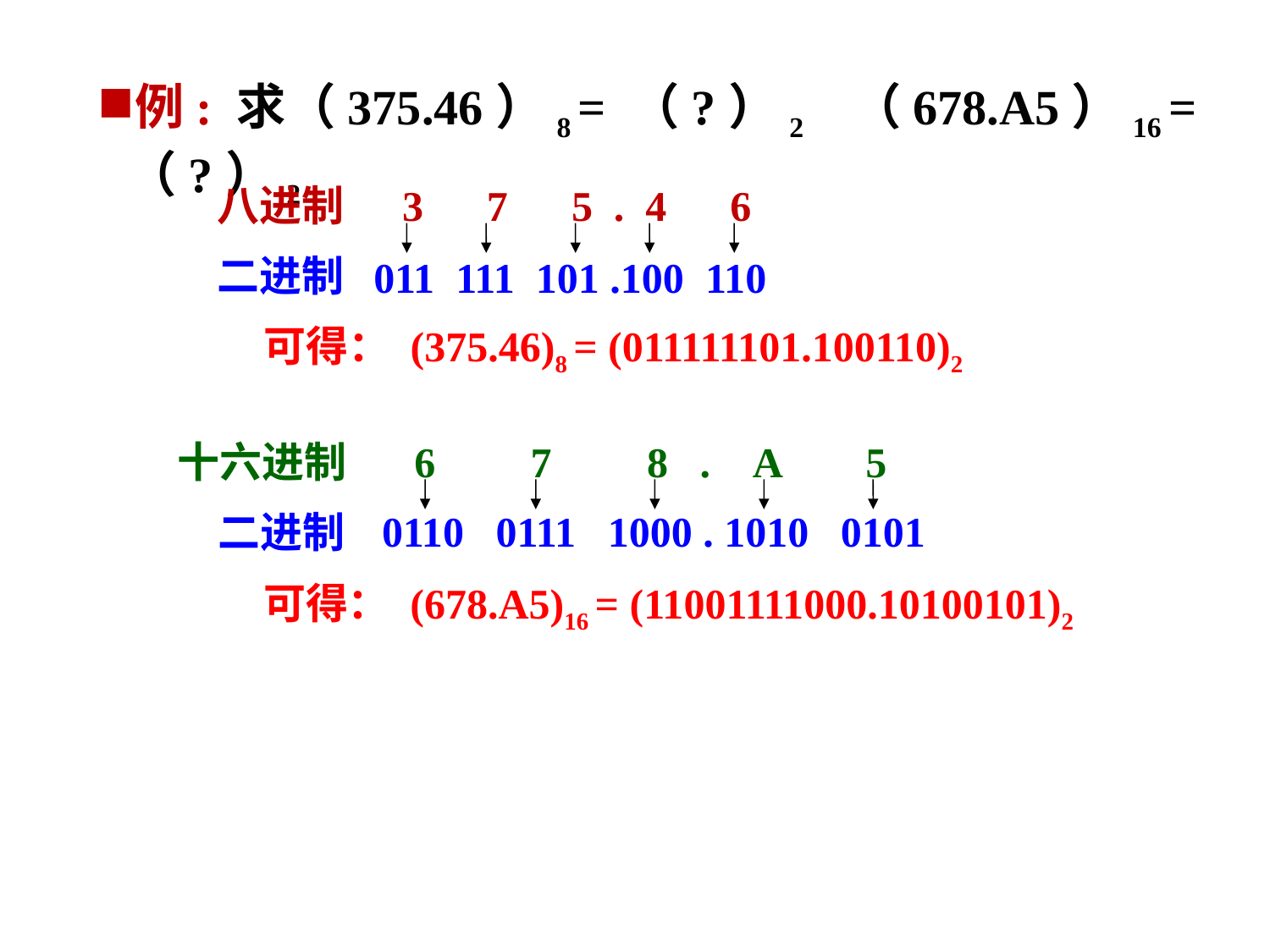

例: 求（375.46）8 = （?）2     （678.A5）16 = （?）2
八进制     3      7      5  .  4      6

二进制
011  111  101 .100  110
可得： (375.46)8 = (011111101.100110)2
十六进制      6         7         8   .    A        5

0110   0111   1000 . 1010   0101
二进制
可得： (678.A5)16 = (11001111000.10100101)2